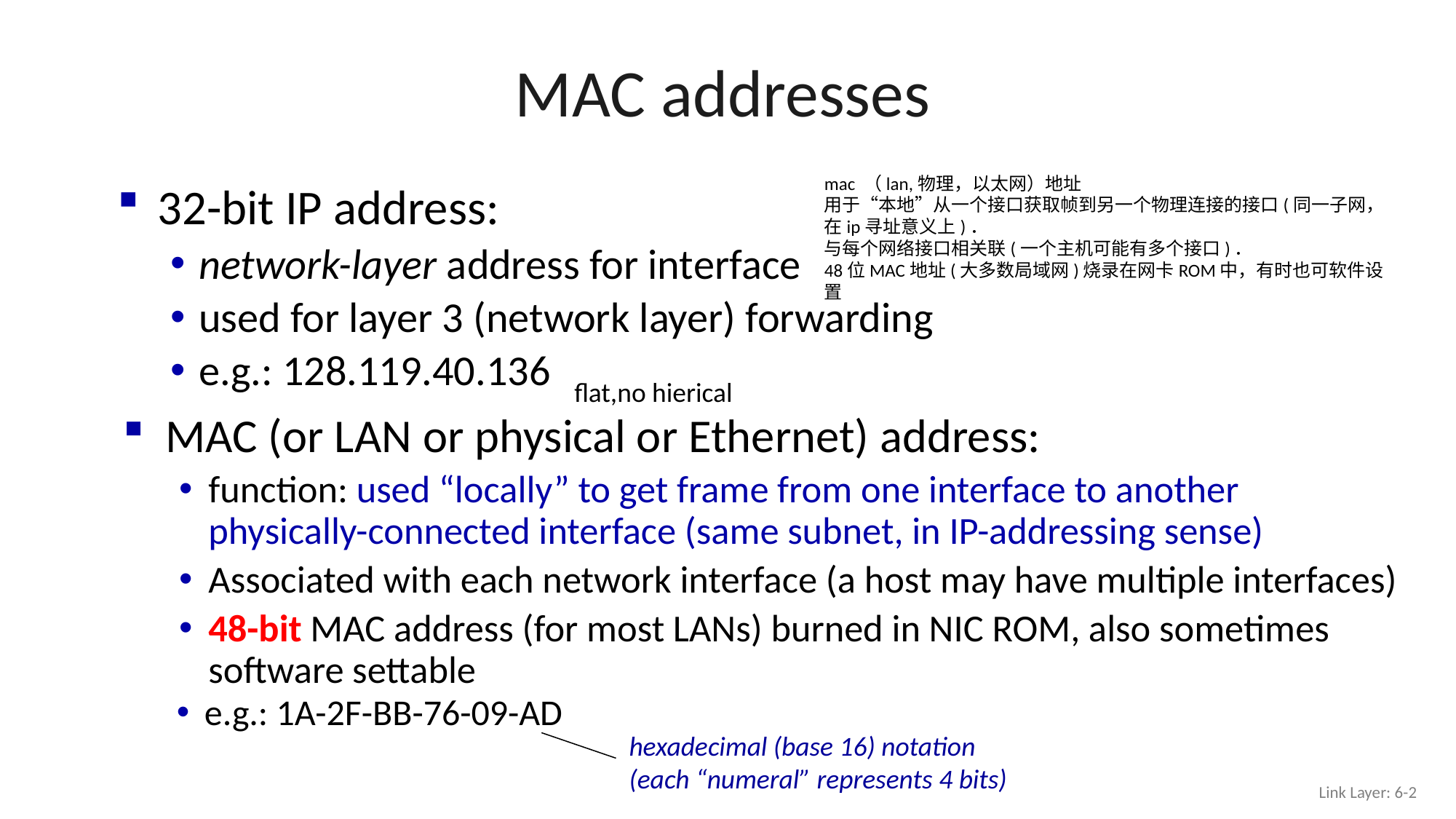

# MAC addresses
mac （lan,物理，以太网）地址
用于“本地”从一个接口获取帧到另一个物理连接的接口(同一子网，在ip寻址意义上)．
与每个网络接口相关联(一个主机可能有多个接口)．
48位MAC地址(大多数局域网)烧录在网卡ROM中，有时也可软件设置

32-bit IP address:
network-layer address for interface
used for layer 3 (network layer) forwarding
e.g.: 128.119.40.136

flat,no hierical
MAC (or LAN or physical or Ethernet) address:
function: used “locally” to get frame from one interface to another physically-connected interface (same subnet, in IP-addressing sense)
Associated with each network interface (a host may have multiple interfaces)
48-bit MAC address (for most LANs) burned in NIC ROM, also sometimes software settable

e.g.: 1A-2F-BB-76-09-AD

hexadecimal (base 16) notation
(each “numeral” represents 4 bits)

Link Layer: 6-2